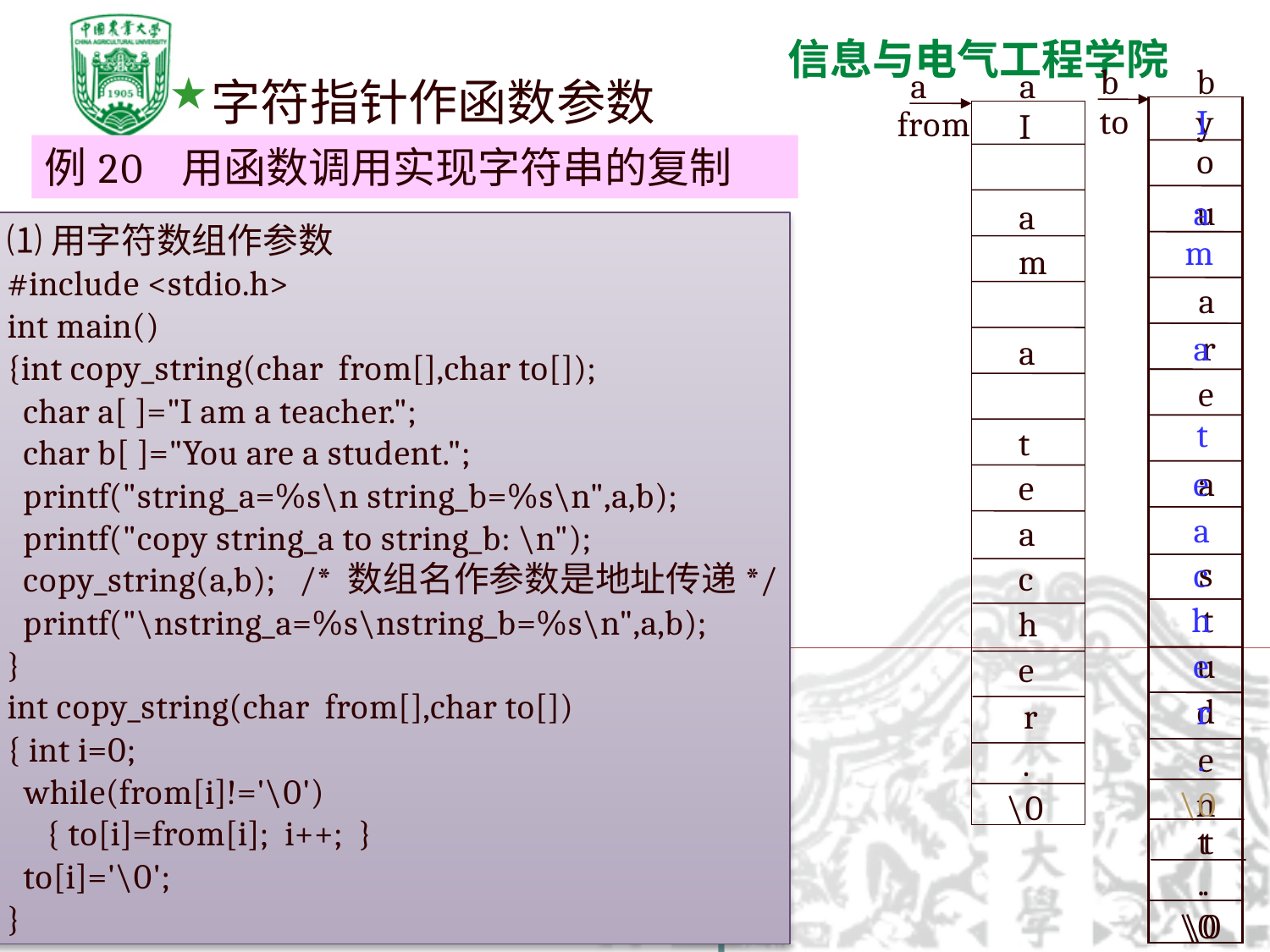

b
b
to
y

o

u

a

r

e

a

s

t

u

d

e

n

t

.

\0

a
a
from
I

a

m

a

t

e

a

c

h

e

r

.

\0

字符指针作函数参数
I

a

m

a

t

e

a

c

h

e

r

.

\0

t

.

\0

例20   用函数调用实现字符串的复制
⑴用字符数组作参数
#include <stdio.h>
int main()
{int copy_string(char  from[],char to[]);
  char a[ ]="I am a teacher.";
  char b[ ]="You are a student.";
  printf("string_a=%s\n string_b=%s\n",a,b);
  printf("copy string_a to string_b: \n");
  copy_string(a,b);   /* 数组名作参数是地址传递*/
  printf("\nstring_a=%s\nstring_b=%s\n",a,b);
}
int copy_string(char  from[],char to[])
{ int i=0;
  while(from[i]!='\0')
     { to[i]=from[i];  i++;  }
  to[i]='\0';
}